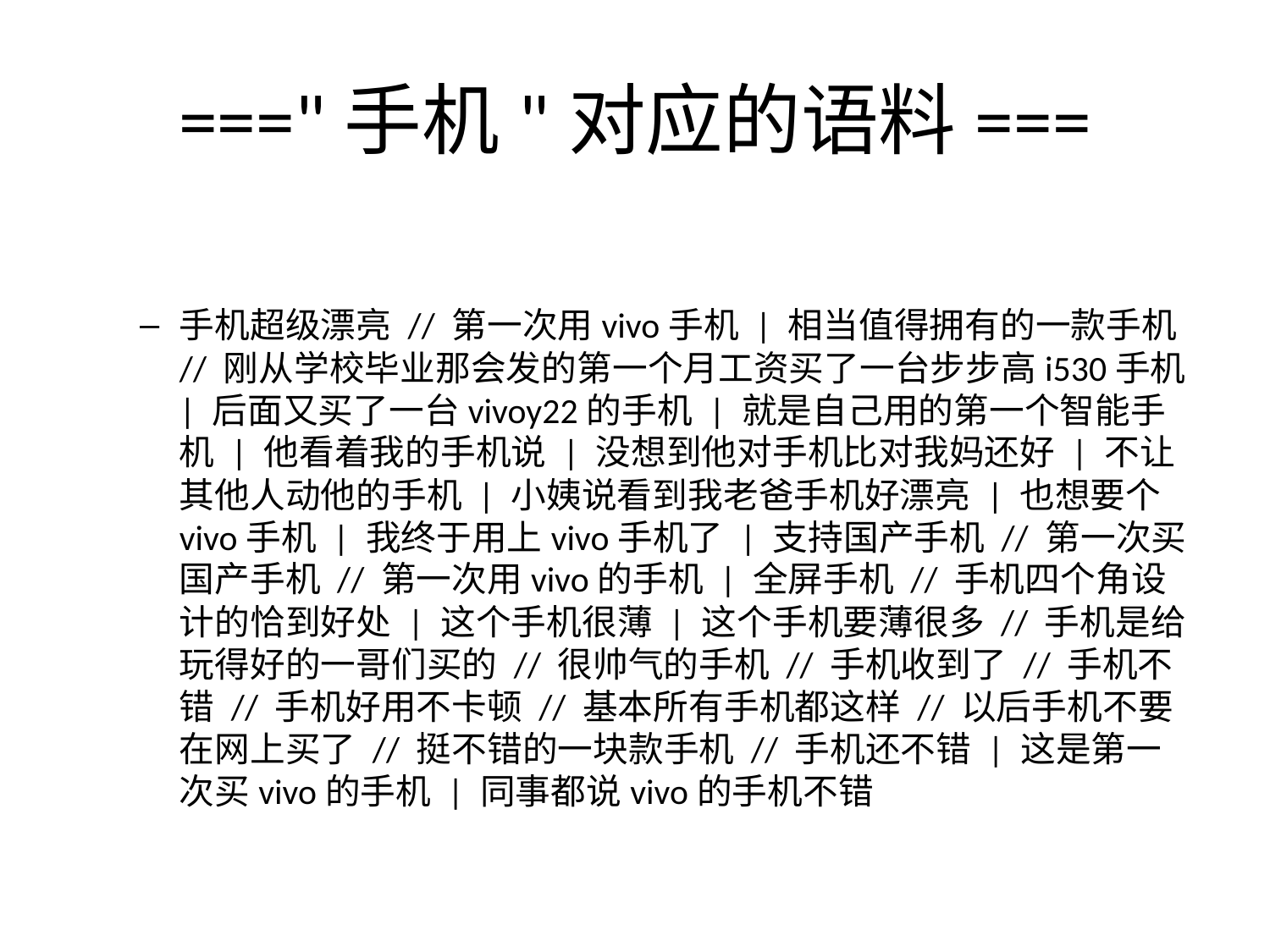

# ==="手机"对应的语料===

手机超级漂亮 // 第一次用vivo手机 | 相当值得拥有的一款手机 // 刚从学校毕业那会发的第一个月工资买了一台步步高i530手机 | 后面又买了一台vivoy22的手机 | 就是自己用的第一个智能手机 | 他看着我的手机说 | 没想到他对手机比对我妈还好 | 不让其他人动他的手机 | 小姨说看到我老爸手机好漂亮 | 也想要个vivo手机 | 我终于用上vivo手机了 | 支持国产手机 // 第一次买国产手机 // 第一次用vivo的手机 | 全屏手机 // 手机四个角设计的恰到好处 | 这个手机很薄 | 这个手机要薄很多 // 手机是给玩得好的一哥们买的 // 很帅气的手机 // 手机收到了 // 手机不错 // 手机好用不卡顿 // 基本所有手机都这样 // 以后手机不要在网上买了 // 挺不错的一块款手机 // 手机还不错 | 这是第一次买vivo的手机 | 同事都说vivo的手机不错